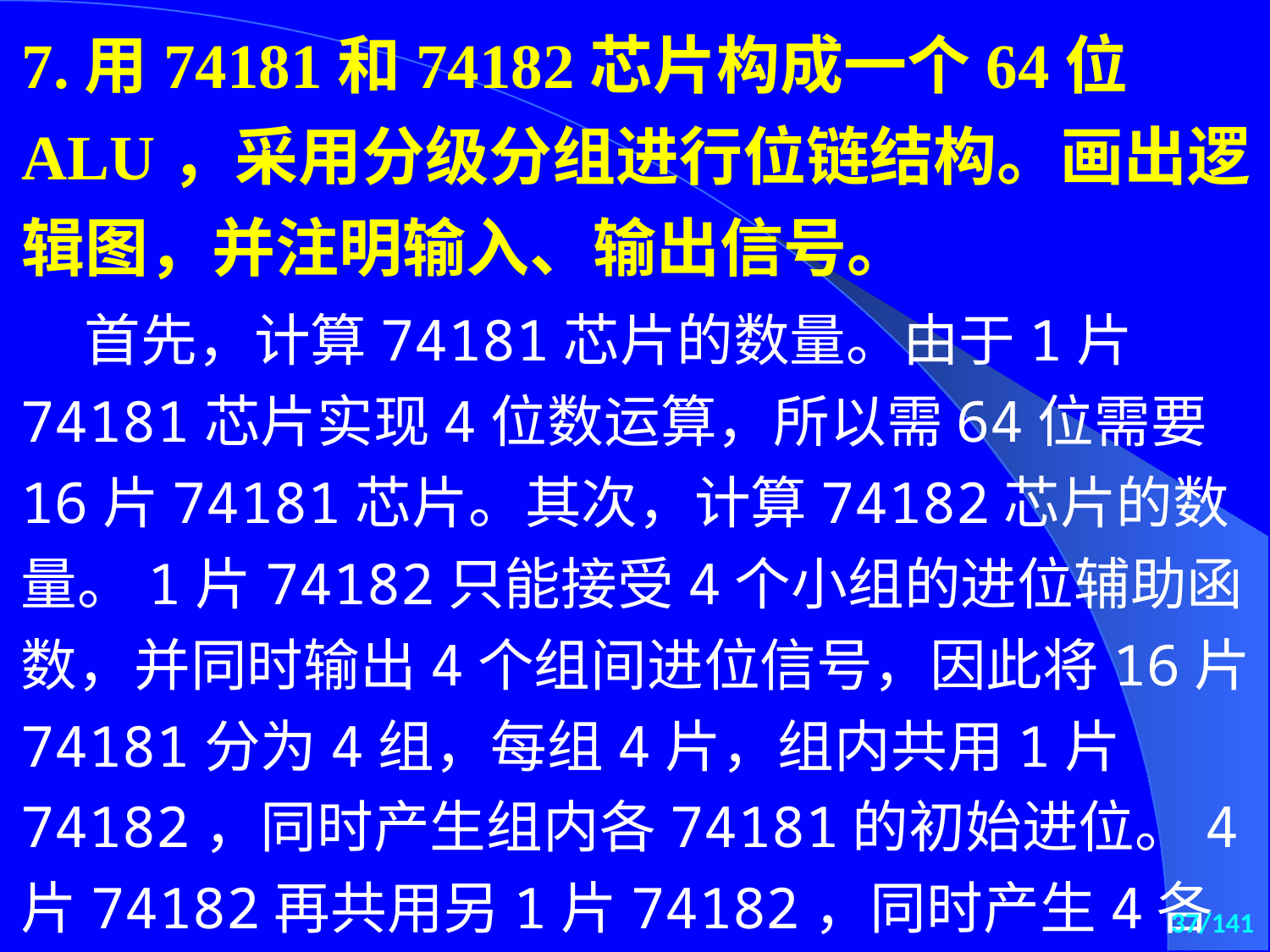

7.用74181和74182芯片构成一个64位ALU，采用分级分组进行位链结构。画出逻辑图，并注明输入、输出信号。
首先，计算74181芯片的数量。由于1片74181芯片实现4位数运算，所以需64位需要16片74181芯片。其次，计算74182芯片的数量。1片74182只能接受4个小组的进位辅助函数，并同时输出4个组间进位信号，因此将16片74181分为4组，每组4片，组内共用1片74182，同时产生组内各74181的初始进位。4片74182再共用另1片74182，同时产生4各组间进位信号。所以一共需要5片74182芯片。
37/141